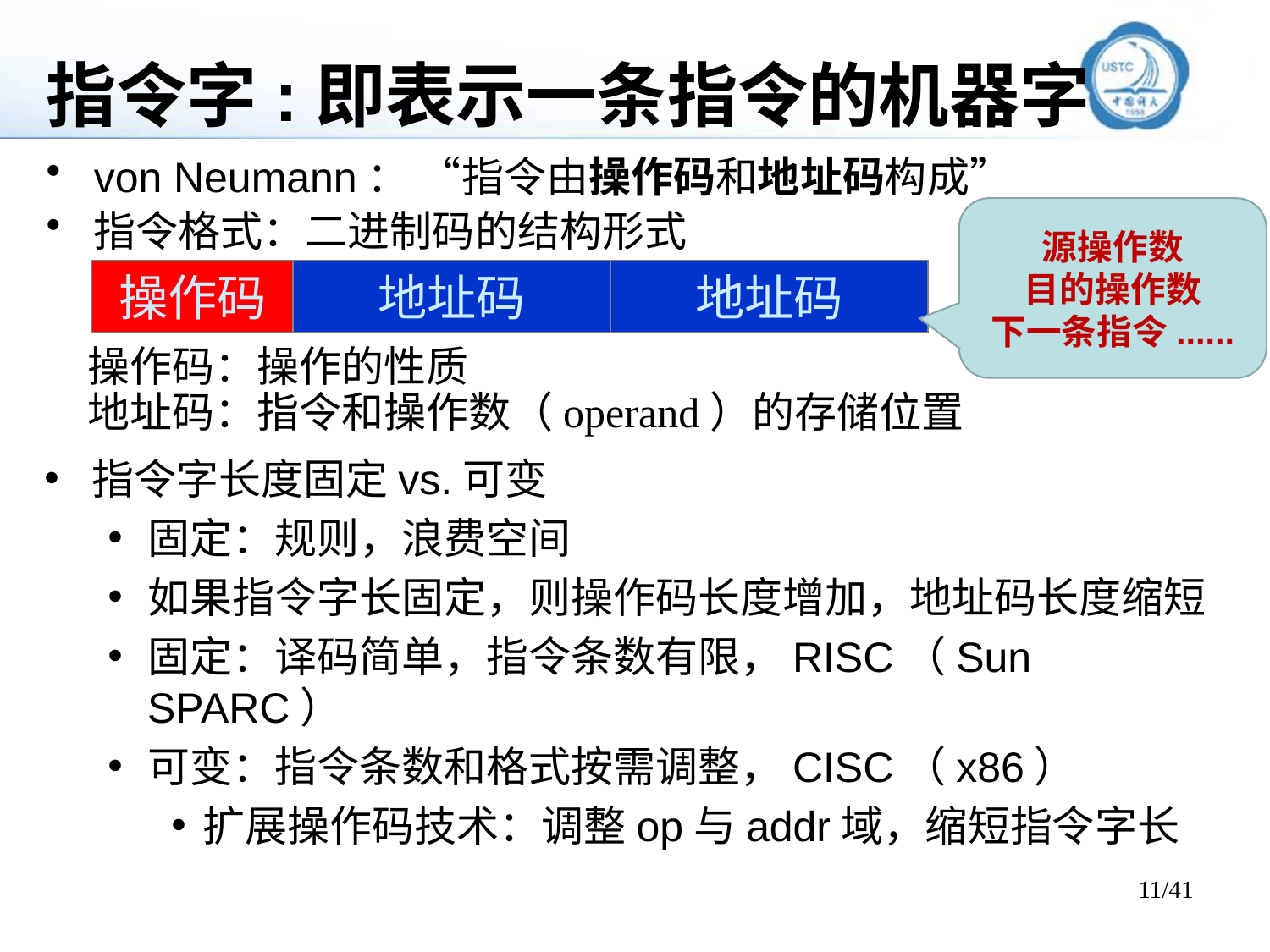

# 指令字:即表示一条指令的机器字
von Neumann： “指令由操作码和地址码构成”
指令格式：二进制码的结构形式
源操作数
目的操作数
下一条指令......
操作码
地址码
地址码
操作码：操作的性质
地址码：指令和操作数（operand）的存储位置
指令字长度固定vs.可变
固定：规则，浪费空间
如果指令字长固定，则操作码长度增加，地址码长度缩短
固定：译码简单，指令条数有限，RISC（Sun SPARC）
可变：指令条数和格式按需调整，CISC（x86）
扩展操作码技术：调整op与addr域，缩短指令字长
11/41